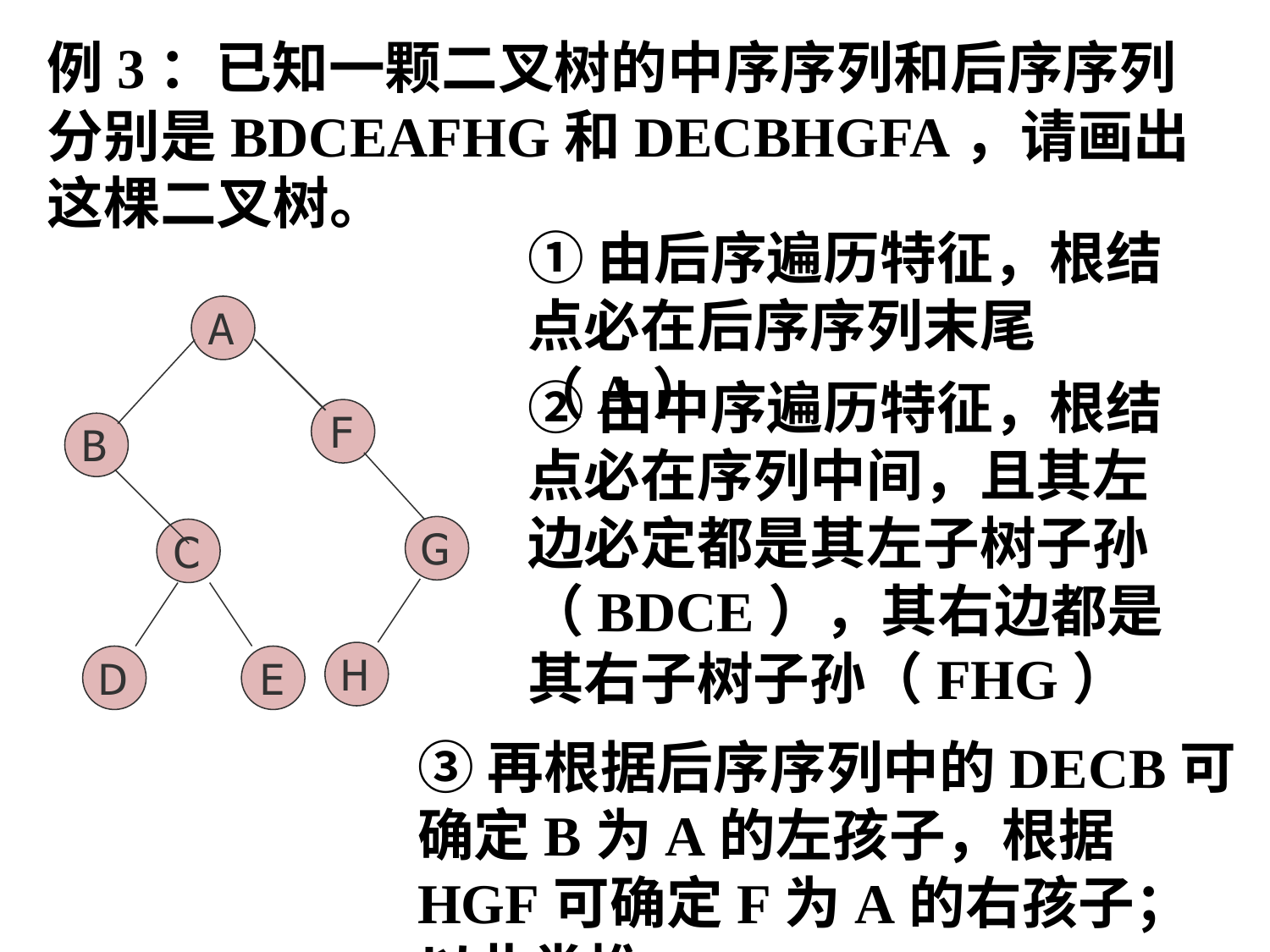

例3：已知一颗二叉树的中序序列和后序序列分别是BDCEAFHG和DECBHGFA，请画出这棵二叉树。
①由后序遍历特征，根结点必在后序序列末尾（A）
A

F
B

G
C

H
D
E
②由中序遍历特征，根结点必在序列中间，且其左边必定都是其左子树子孙（BDCE），其右边都是其右子树子孙（FHG）
③再根据后序序列中的DECB可确定B为A的左孩子，根据HGF可确定F为A的右孩子；以此类推。